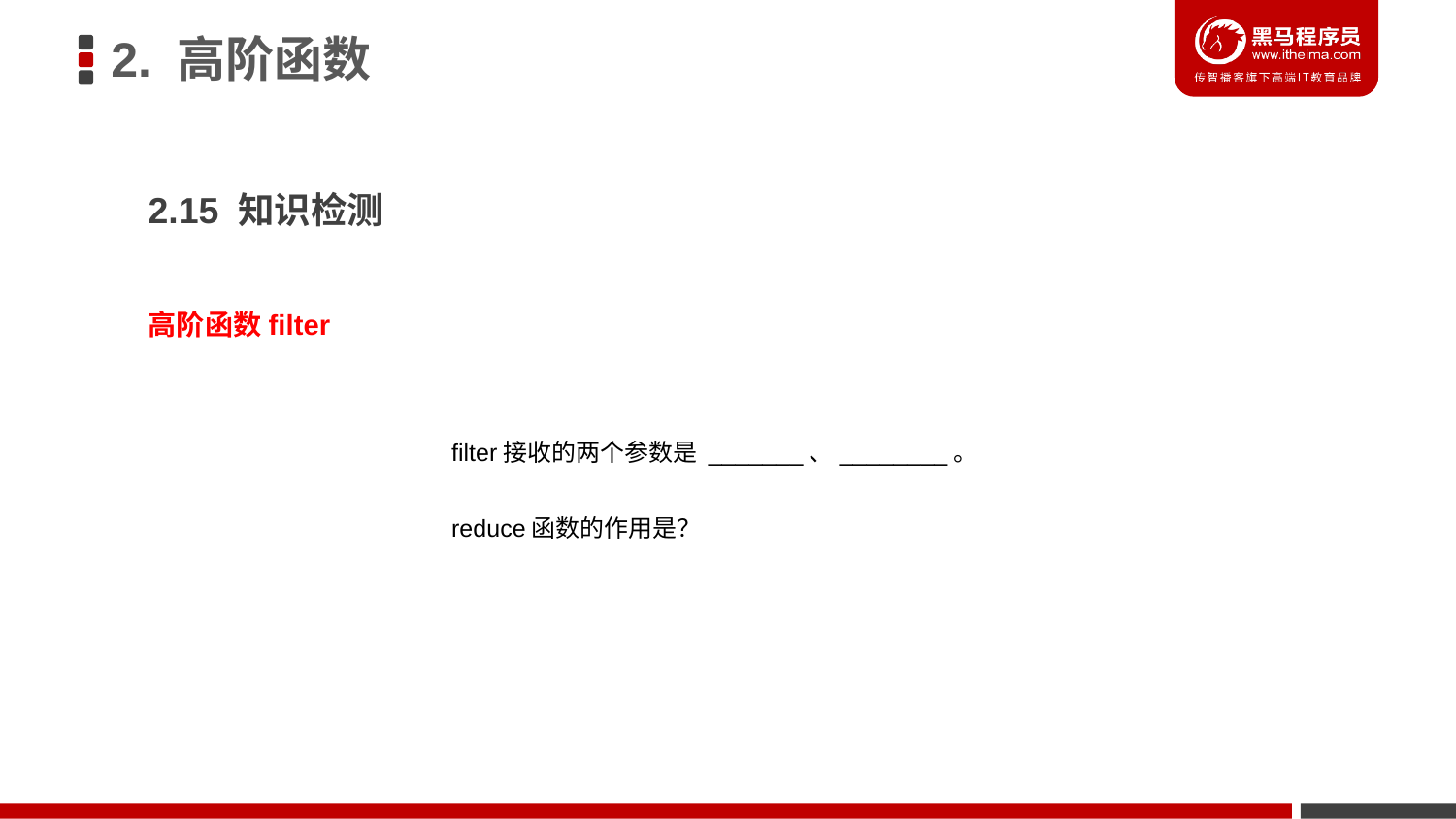

2. 高阶函数
2.15 知识检测
高阶函数filter
	filter接收的两个参数是 _______、________。

	reduce函数的作用是？